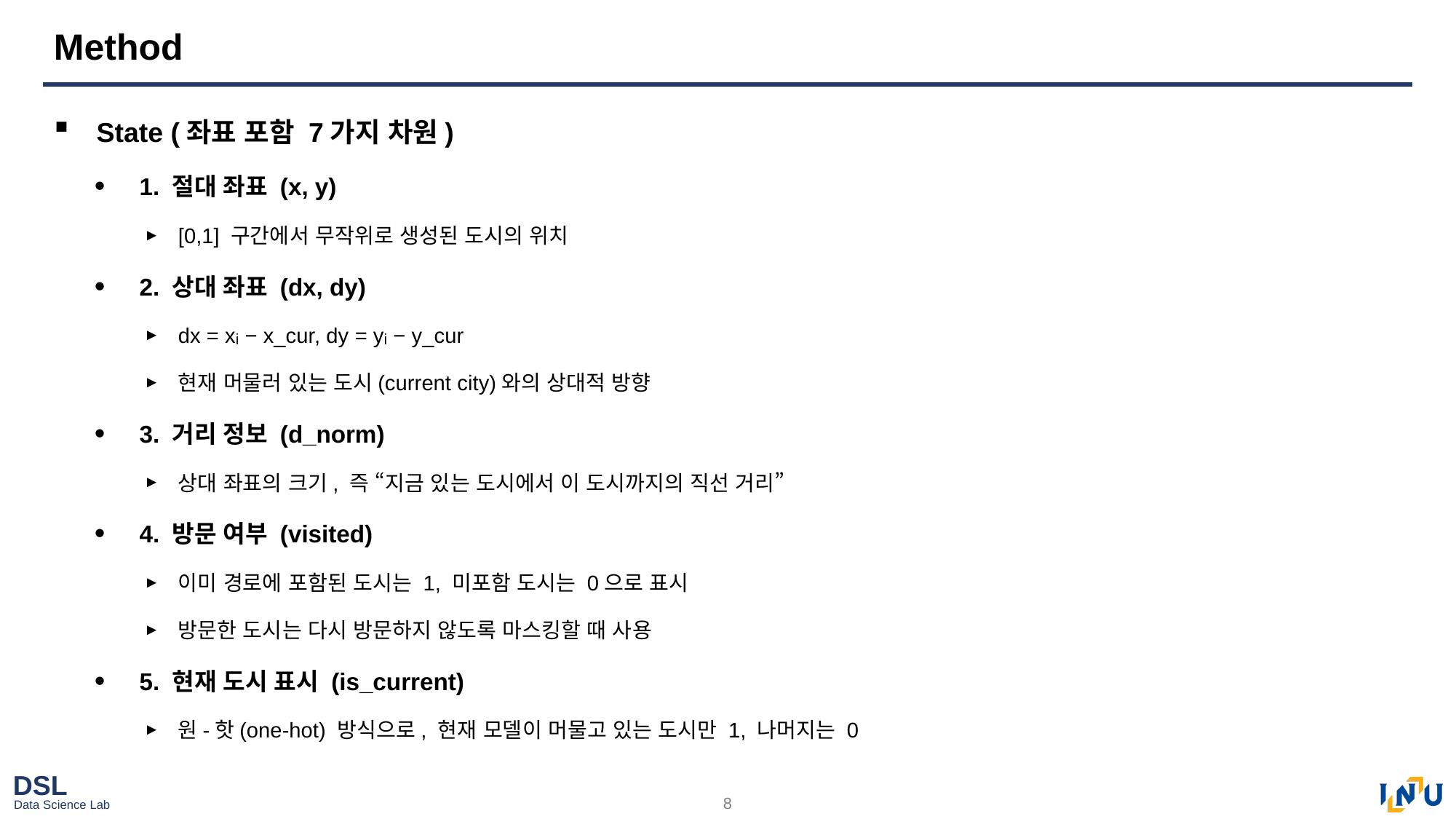

# Method
State (좌표 포함 7가지 차원)
1. 절대 좌표 (x, y)
[0,1] 구간에서 무작위로 생성된 도시의 위치
2. 상대 좌표 (dx, dy)
dx = xᵢ − x_cur, dy = yᵢ − y_cur
현재 머물러 있는 도시(current city)와의 상대적 방향
3. 거리 정보 (d_norm)
상대 좌표의 크기, 즉 “지금 있는 도시에서 이 도시까지의 직선 거리”
4. 방문 여부 (visited)
이미 경로에 포함된 도시는 1, 미포함 도시는 0으로 표시
방문한 도시는 다시 방문하지 않도록 마스킹할 때 사용
5. 현재 도시 표시 (is_current)
원-핫(one-hot) 방식으로, 현재 모델이 머물고 있는 도시만 1, 나머지는 0